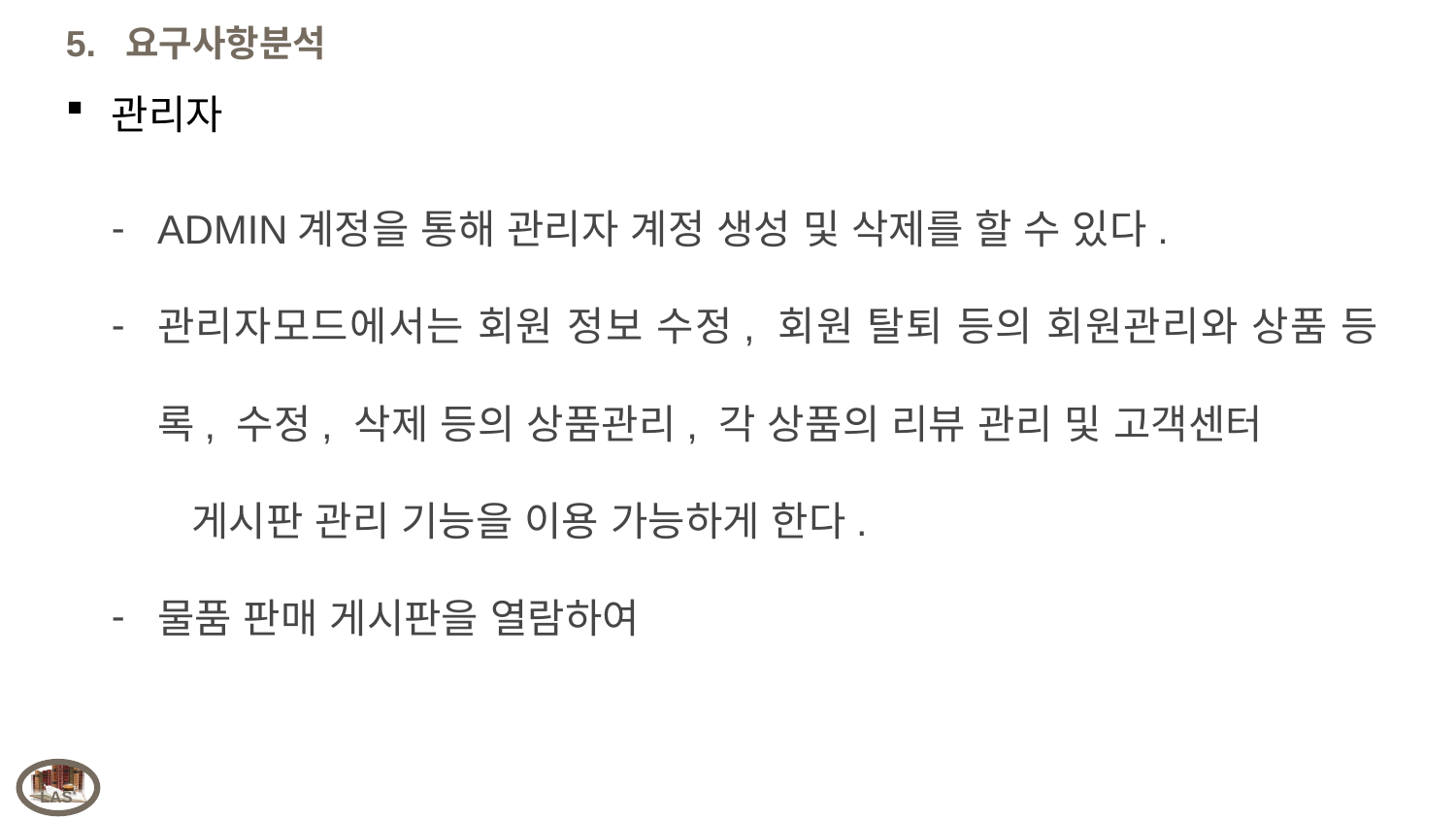

5.  요구사항분석
관리자
ADMIN계정을 통해 관리자 계정 생성 및 삭제를 할 수 있다.
관리자모드에서는 회원 정보 수정, 회원 탈퇴 등의 회원관리와 상품 등록, 수정, 삭제 등의 상품관리, 각 상품의 리뷰 관리 및 고객센터              게시판 관리 기능을 이용 가능하게 한다.
물품 판매 게시판을 열람하여
10